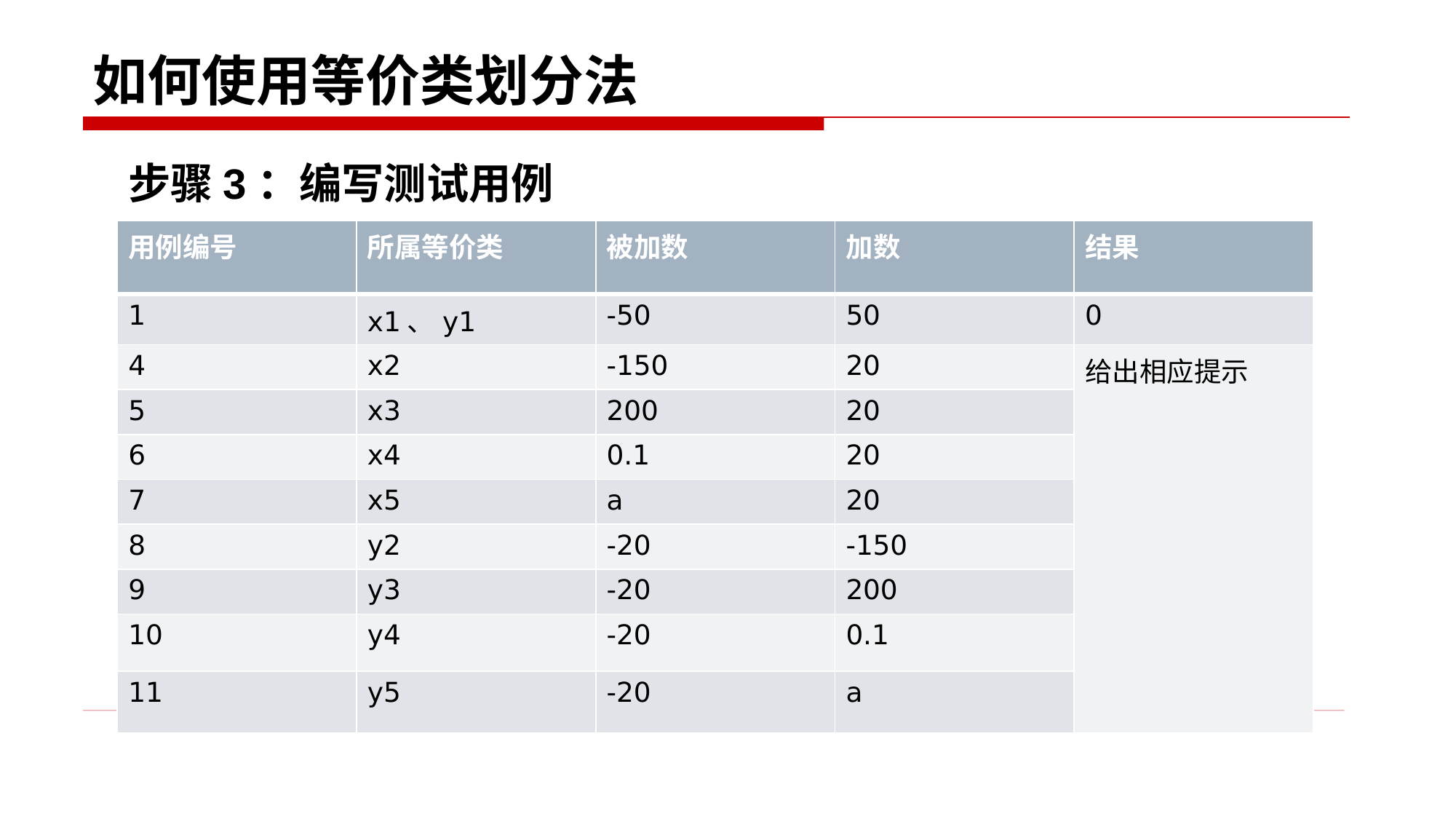

# 如何使用等价类划分法
步骤3：编写测试用例
| 用例编号 | 所属等价类 | 被加数 | 加数 | 结果 |
| --- | --- | --- | --- | --- |
| 1 | x1、y1 | -50 | 50 | 0 |
| 4 | x2 | -150 | 20 | 给出相应提示 |
| 5 | x3 | 200 | 20 |  |
| 6 | x4 | 0.1 | 20 |  |
| 7 | x5 | a | 20 |  |
| 8 | y2 | -20 | -150 |  |
| 9 | y3 | -20 | 200 |  |
| 10 | y4 | -20 | 0.1 |  |
| 11 | y5 | -20 | a |  |